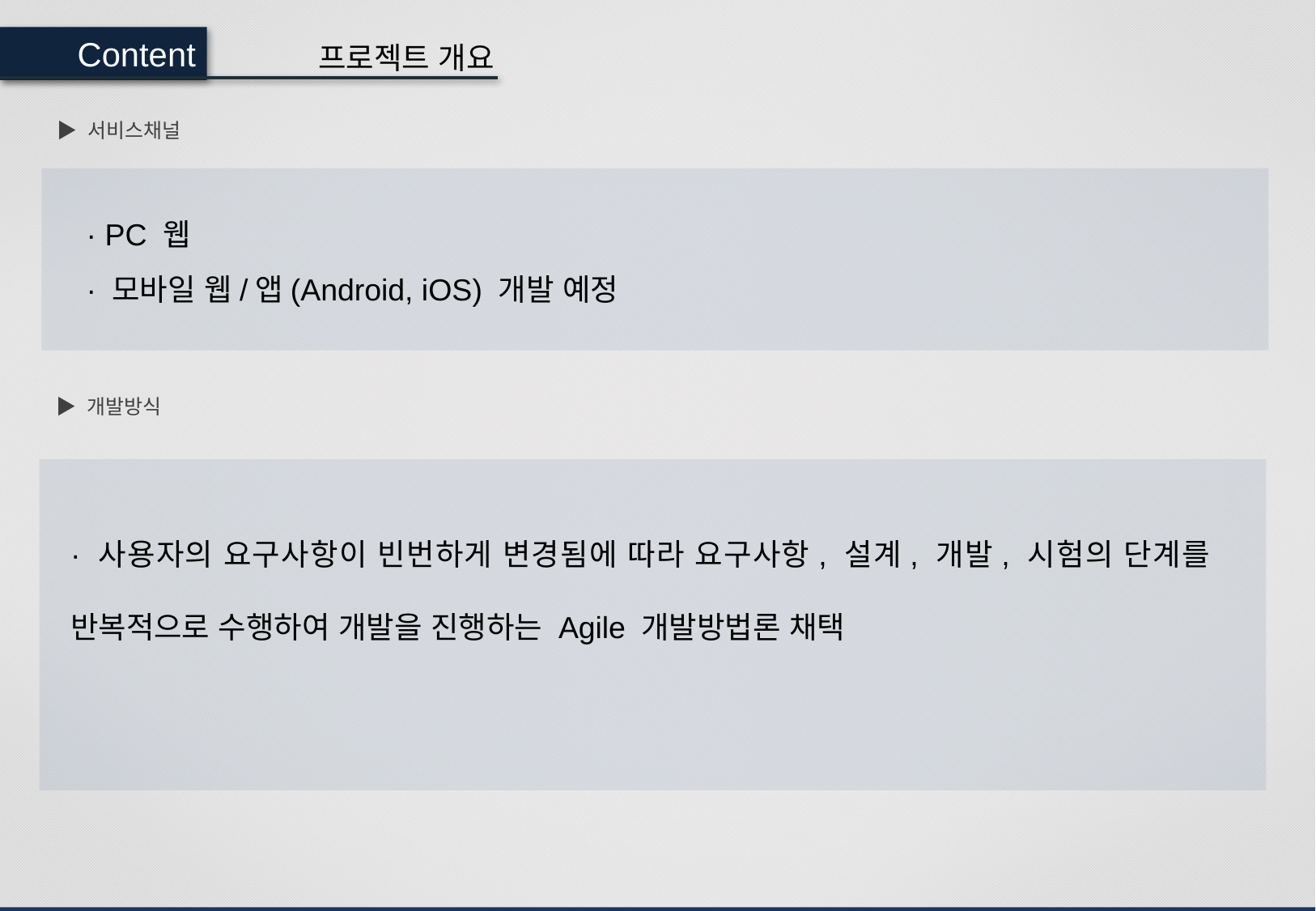

Content
프로젝트 개요
▶ 서비스채널

· PC 웹
· 모바일 웹/앱(Android, iOS) 개발 예정

▶ 개발방식

· 사용자의 요구사항이 빈번하게 변경됨에 따라 요구사항, 설계, 개발, 시험의 단계를 반복적으로 수행하여 개발을 진행하는 Agile 개발방법론 채택